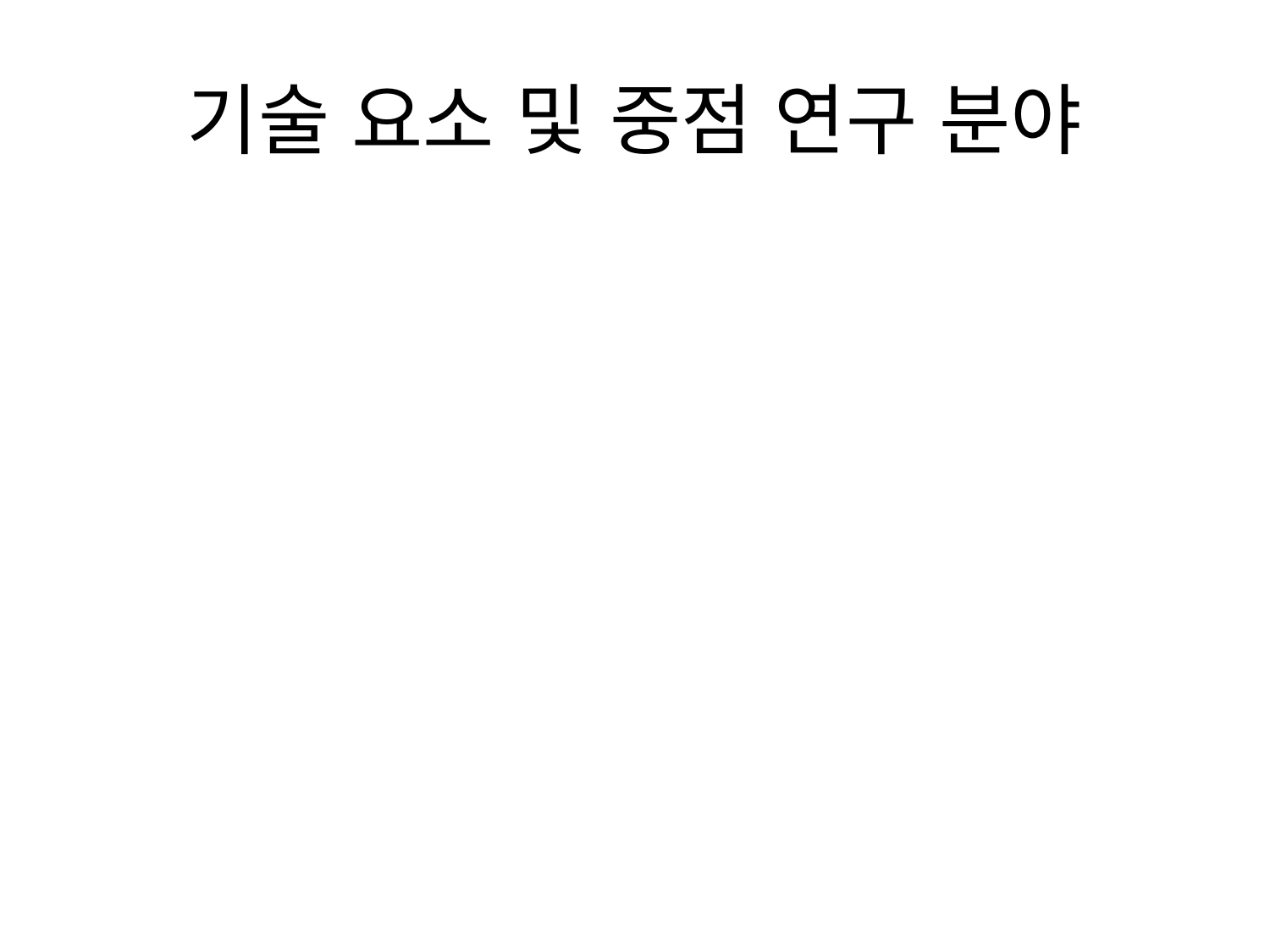

# 기술 요소 및 중점 연구 분야